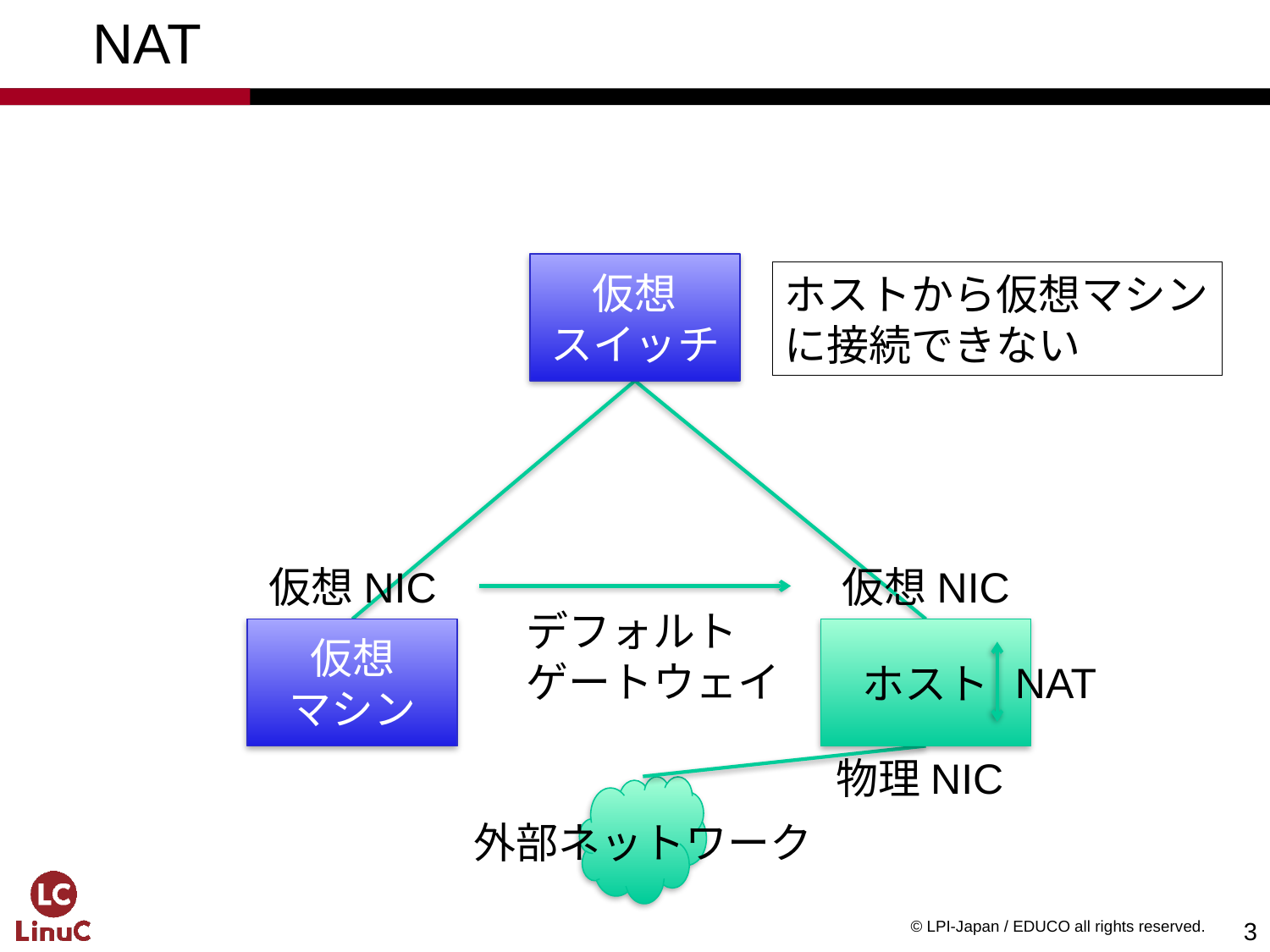

# NAT
仮想
スイッチ
ホストから仮想マシンに接続できない
仮想NIC
仮想NIC
デフォルト
ゲートウェイ
仮想
マシン
ホスト
NAT
物理NIC

外部ネットワーク